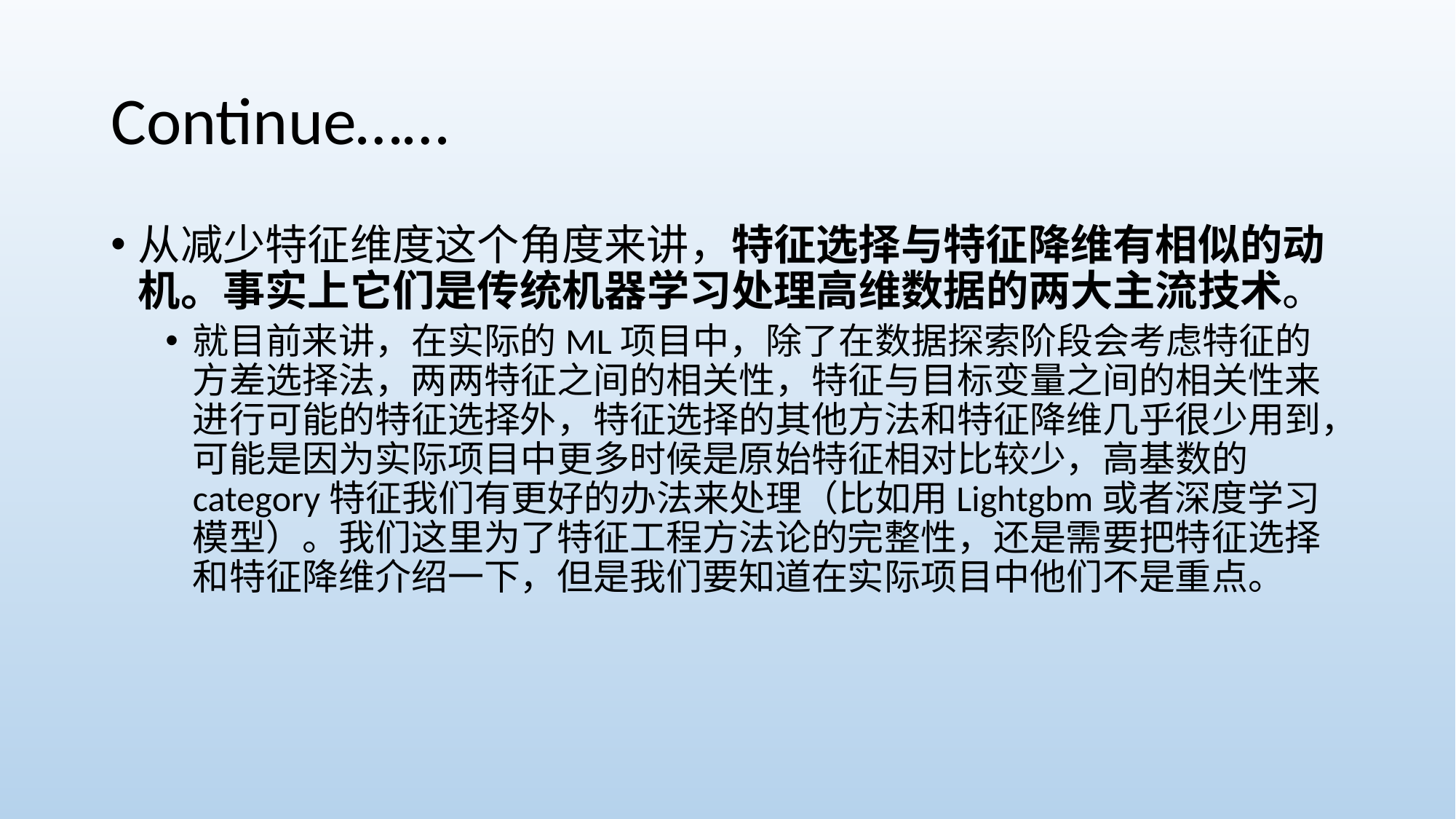

# Continue……
从减少特征维度这个角度来讲，特征选择与特征降维有相似的动机。事实上它们是传统机器学习处理高维数据的两大主流技术。
就目前来讲，在实际的ML项目中，除了在数据探索阶段会考虑特征的方差选择法，两两特征之间的相关性，特征与目标变量之间的相关性来进行可能的特征选择外，特征选择的其他方法和特征降维几乎很少用到，可能是因为实际项目中更多时候是原始特征相对比较少，高基数的category特征我们有更好的办法来处理（比如用Lightgbm或者深度学习模型）。我们这里为了特征工程方法论的完整性，还是需要把特征选择和特征降维介绍一下，但是我们要知道在实际项目中他们不是重点。